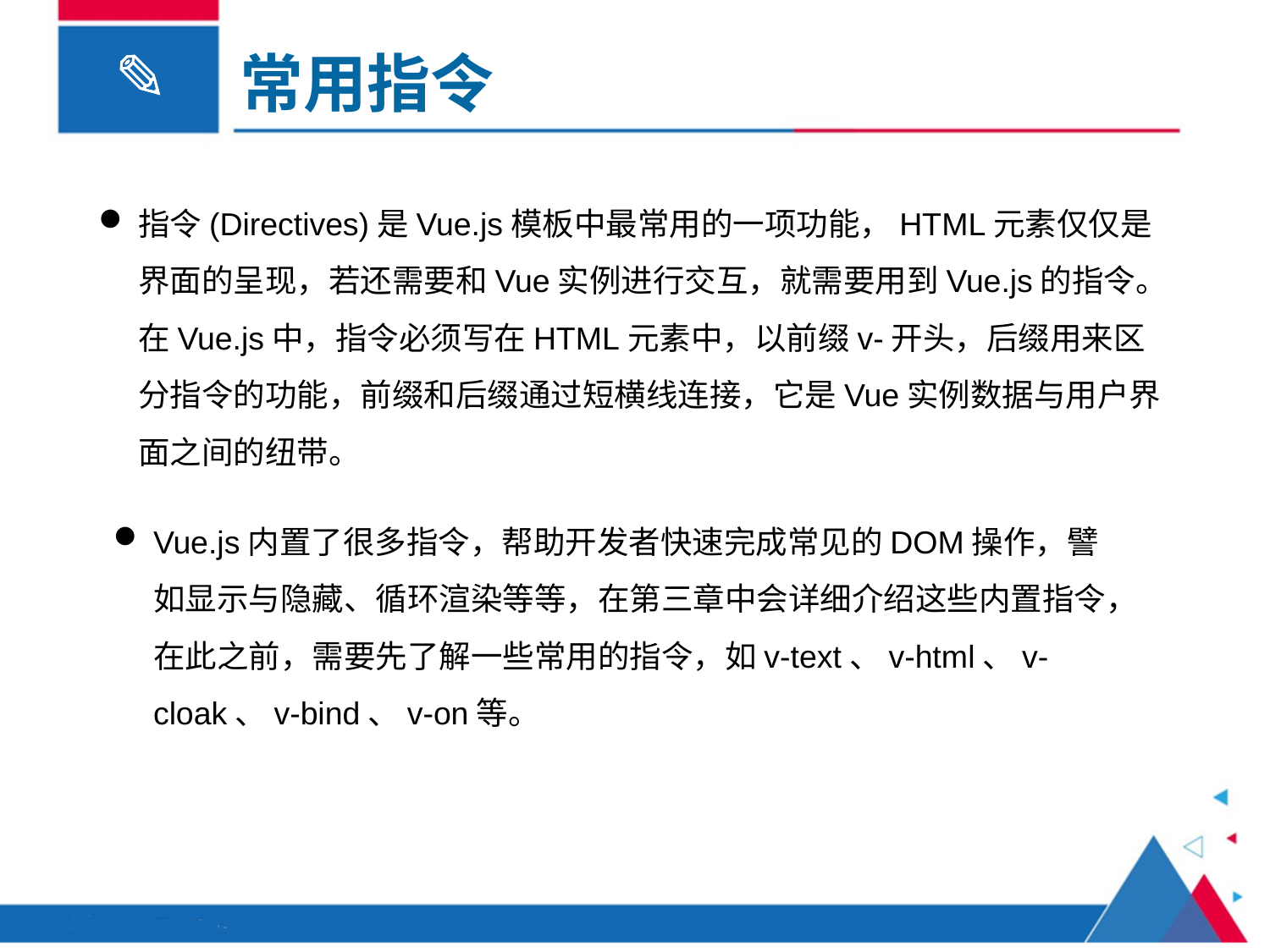

常用指令
指令(Directives)是Vue.js模板中最常用的一项功能，HTML元素仅仅是界面的呈现，若还需要和Vue实例进行交互，就需要用到Vue.js的指令。在Vue.js中，指令必须写在HTML元素中，以前缀v-开头，后缀用来区分指令的功能，前缀和后缀通过短横线连接，它是Vue实例数据与用户界面之间的纽带。
Vue.js内置了很多指令，帮助开发者快速完成常见的DOM操作，譬如显示与隐藏、循环渲染等等，在第三章中会详细介绍这些内置指令，在此之前，需要先了解一些常用的指令，如v-text、v-html、v-cloak、v-bind、v-on等。